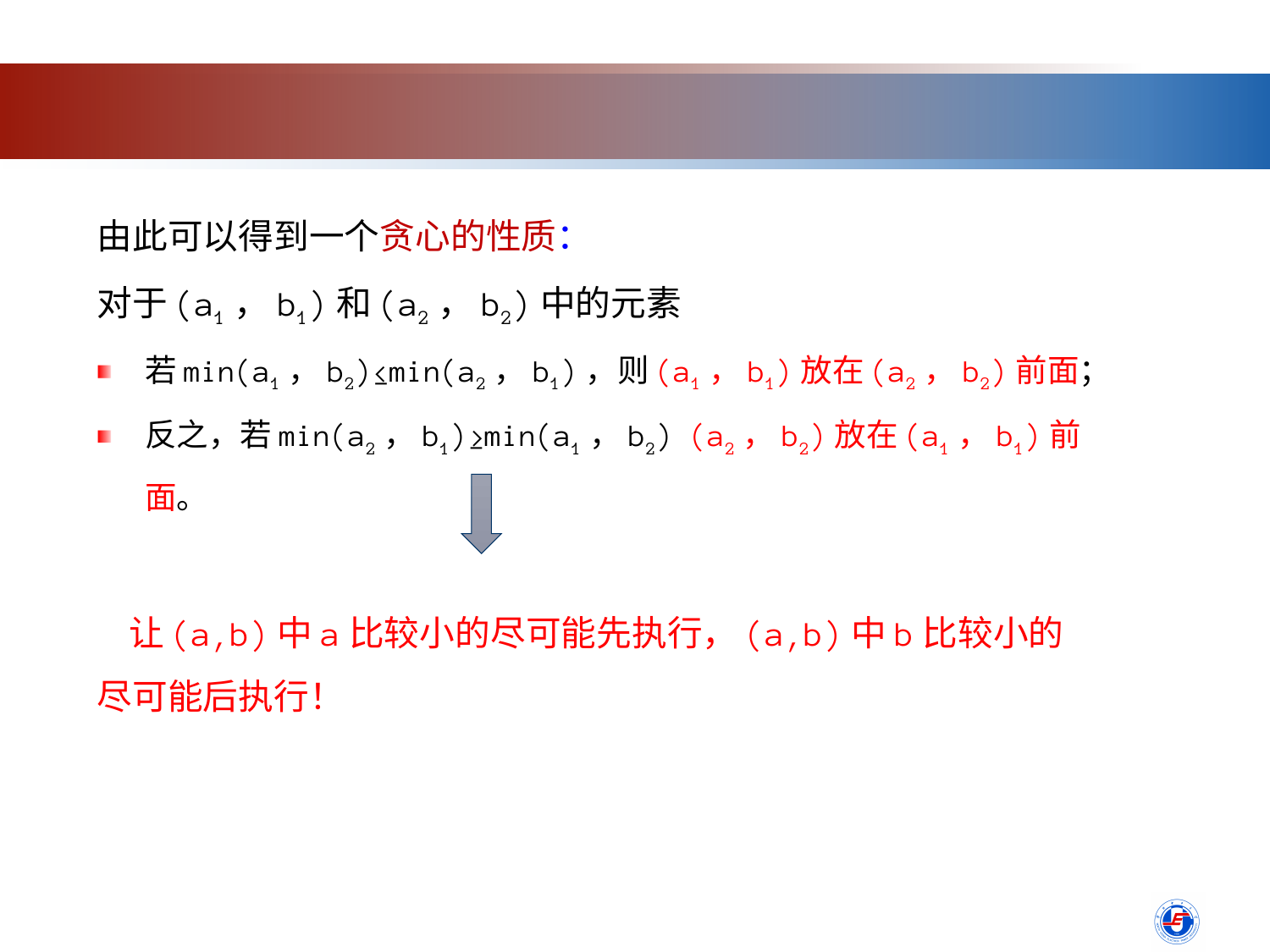

由此可以得到一个贪心的性质：
对于(a1，b1)和(a2，b2)中的元素
若min(a1，b2)≤min(a2，b1)，则(a1，b1)放在(a2，b2)前面；
反之，若min(a2，b1)≥min(a1，b2) (a2，b2)放在(a1，b1)前面。

   让(a,b)中a比较小的尽可能先执行，(a,b)中b比较小的尽可能后执行！